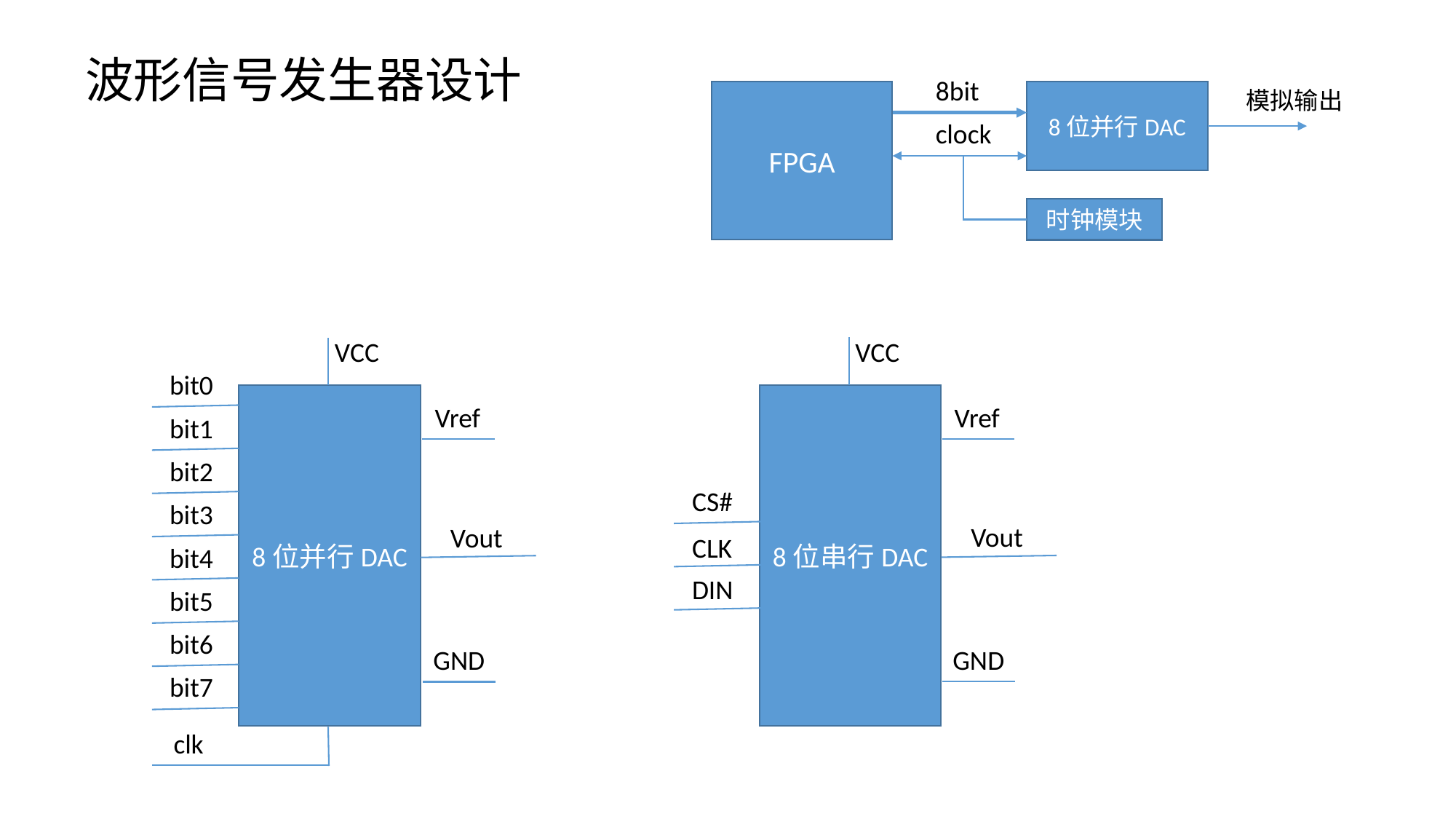

波形信号发生器设计
8bit
模拟输出
FPGA
8位并行DAC
clock
时钟模块
VCC
VCC
bit0
8位串行DAC
8位并行DAC
Vref
Vref
bit1
bit2
CS#
bit3
Vout
Vout
CLK
bit4
DIN
bit5
bit6
GND
GND
bit7
clk